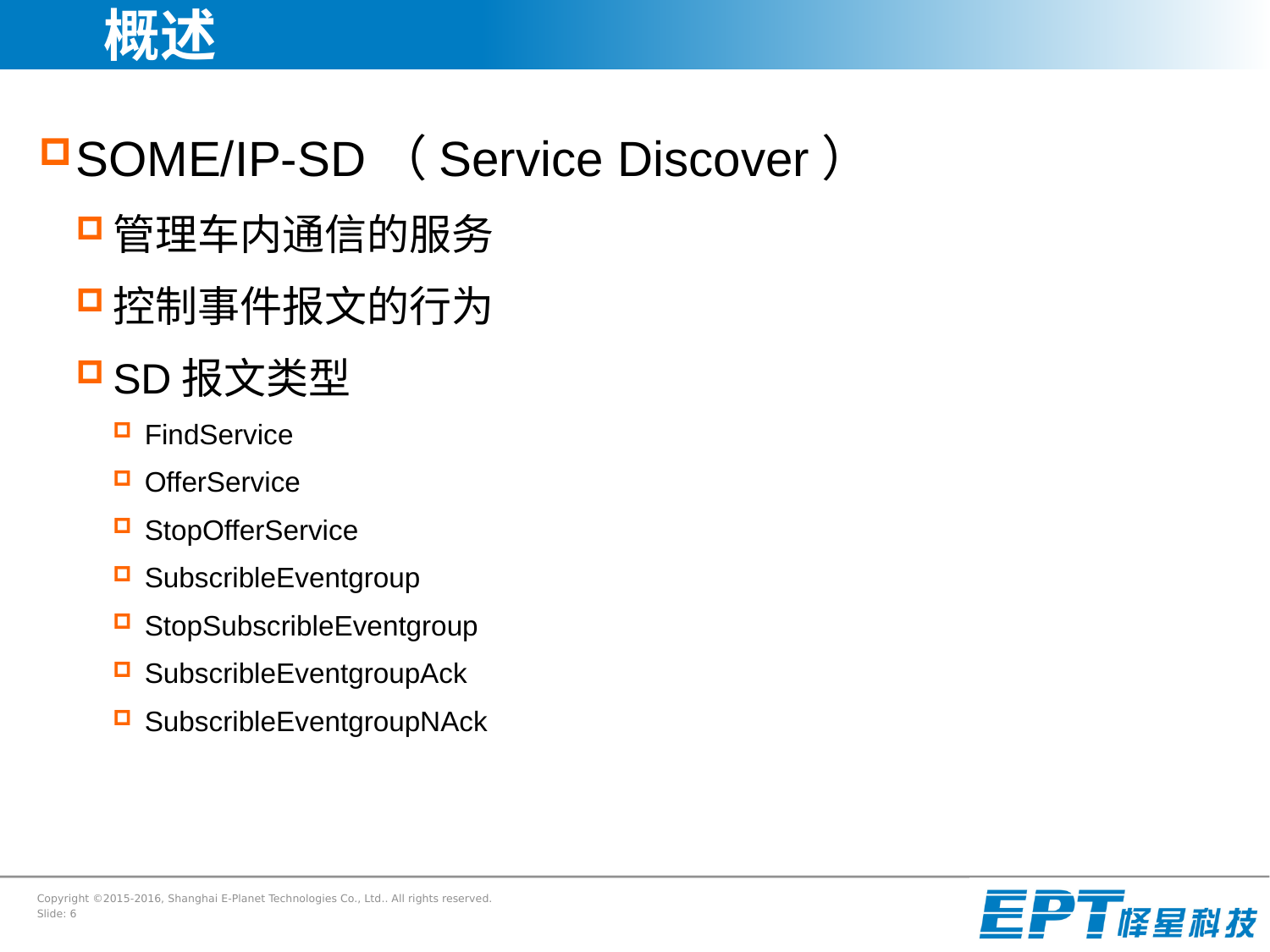

# 概述
SOME/IP-SD（Service Discover）
管理车内通信的服务
控制事件报文的行为
SD报文类型
FindService
OfferService
StopOfferService
SubscribleEventgroup
StopSubscribleEventgroup
SubscribleEventgroupAck
SubscribleEventgroupNAck